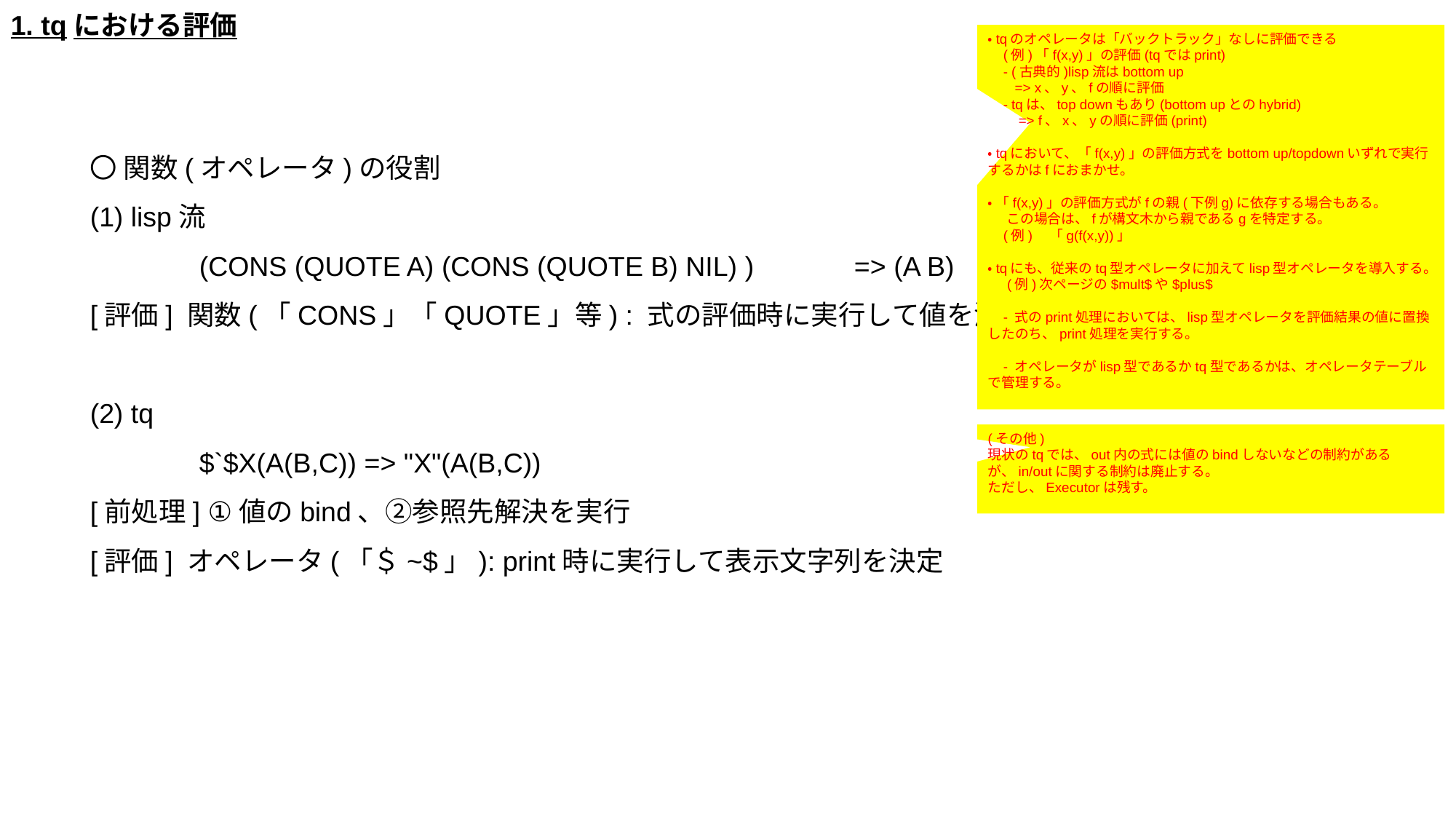

1. tqにおける評価
・tqのオペレータは「バックトラック」なしに評価できる
    (例)「f(x,y)」の評価(tqではprint)
    - (古典的)lisp流はbottom up
       => x、y、fの順に評価
    - tqは、top downもあり(bottom upとのhybrid)
        => f、x、yの順に評価(print)

・tqにおいて、「f(x,y)」の評価方式をbottom up/topdownいずれで実行するかはfにおまかせ。

・ 「f(x,y)」の評価方式がfの親(下例g)に依存する場合もある。
     この場合は、fが構文木から親であるgを特定する。
    (例)　「g(f(x,y))」

・tqにも、従来のtq型オペレータに加えてlisp型オペレータを導入する。
     (例)次ページの$mult$や$plus$

    - 式のprint処理においては、lisp型オペレータを評価結果の値に置換したのち、print処理を実行する。

    - オペレータがlisp型であるかtq型であるかは、オペレータテーブルで管理する。
〇 関数(オペレータ)の役割
(1) lisp流
	(CONS (QUOTE A) (CONS (QUOTE B) NIL)	)	=> (A B)
[評価] 関数(「CONS」「QUOTE」等) : 式の評価時に実行して値を決定

(2) tq
	$`$X(A(B,C)) => "X"(A(B,C))
[前処理] ①値のbind、②参照先解決を実行
[評価] オペレータ(「＄~$」): print時に実行して表示文字列を決定
(その他)
現状のtqでは、out内の式には値のbindしないなどの制約があるが、in/outに関する制約は廃止する。
ただし、Executorは残す。